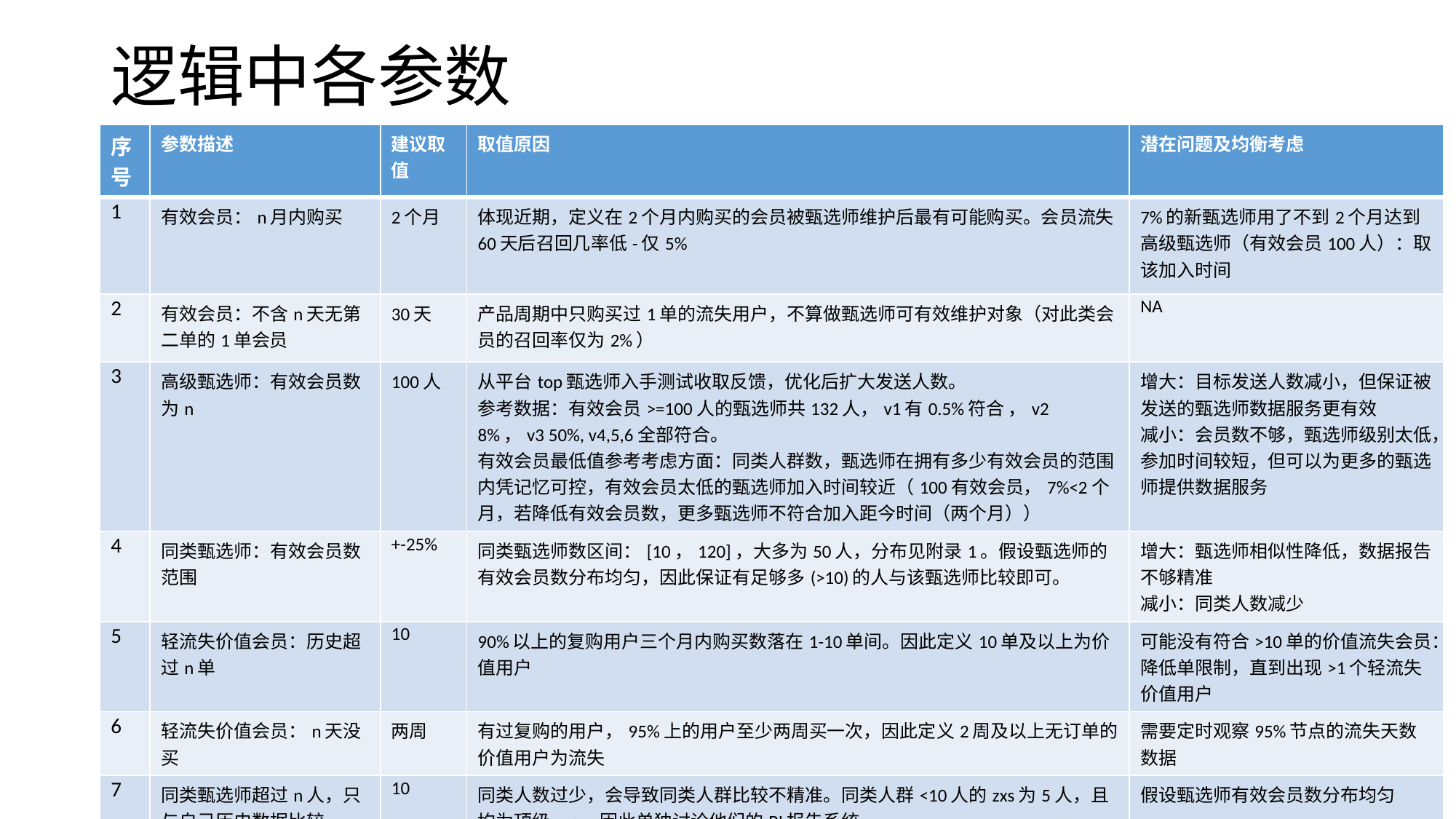

# 逻辑中各参数
| 序号 | 参数描述 | 建议取值 | 取值原因 | 潜在问题及均衡考虑 |
| --- | --- | --- | --- | --- |
| 1 | 有效会员：n月内购买 | 2个月 | 体现近期，定义在2个月内购买的会员被甄选师维护后最有可能购买。会员流失60天后召回几率低-仅5% | 7%的新甄选师用了不到2个月达到高级甄选师（有效会员100人）：取该加入时间 |
| 2 | 有效会员：不含n天无第二单的1单会员 | 30天 | 产品周期中只购买过1单的流失用户，不算做甄选师可有效维护对象（对此类会员的召回率仅为2%） | NA |
| 3 | 高级甄选师：有效会员数为n | 100人 | 从平台top甄选师入手测试收取反馈，优化后扩大发送人数。 参考数据：有效会员>=100人的甄选师共132人，v1有0.5%符合 ，v2 8%，v3 50%, v4,5,6全部符合。 有效会员最低值参考考虑方面：同类人群数，甄选师在拥有多少有效会员的范围内凭记忆可控，有效会员太低的甄选师加入时间较近（100有效会员，7%<2个月，若降低有效会员数，更多甄选师不符合加入距今时间（两个月）） | 增大：目标发送人数减小，但保证被发送的甄选师数据服务更有效 减小：会员数不够，甄选师级别太低，参加时间较短，但可以为更多的甄选师提供数据服务 |
| 4 | 同类甄选师：有效会员数范围 | +-25% | 同类甄选师数区间：[10，120]，大多为50人，分布见附录1。假设甄选师的有效会员数分布均匀，因此保证有足够多(>10)的人与该甄选师比较即可。 | 增大：甄选师相似性降低，数据报告不够精准 减小：同类人数减少 |
| 5 | 轻流失价值会员：历史超过n单 | 10 | 90%以上的复购用户三个月内购买数落在1-10单间。因此定义10单及以上为价值用户 | 可能没有符合>10单的价值流失会员：降低单限制，直到出现>1个轻流失价值用户 |
| 6 | 轻流失价值会员：n天没买 | 两周 | 有过复购的用户，95%上的用户至少两周买一次，因此定义2周及以上无订单的价值用户为流失 | 需要定时观察95%节点的流失天数数据 |
| 7 | 同类甄选师超过n人，只与自己历史数据比较 | 10 | 同类人数过少，会导致同类人群比较不精准。同类人群<10人的zxs为5人，且均为顶级zxs。因此单独讨论他们的BI报告系统 | 假设甄选师有效会员数分布均匀 |